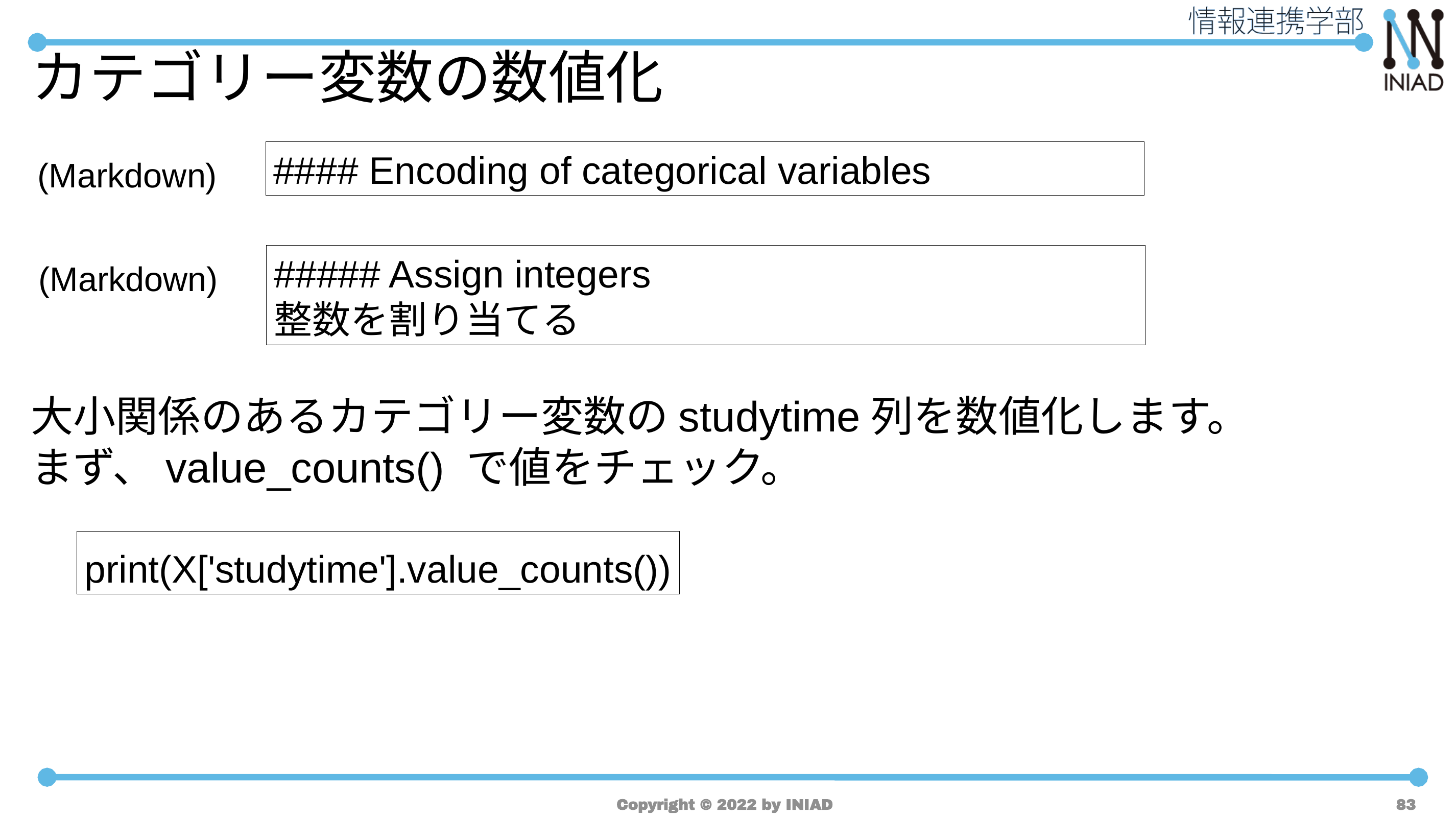

# カテゴリー変数の数値化
#### Encoding of categorical variables
(Markdown)
##### Assign integers
整数を割り当てる
(Markdown)
大小関係のあるカテゴリー変数のstudytime列を数値化します。
まず、value_counts() で値をチェック。
print(X['studytime'].value_counts())
Copyright © 2022 by INIAD
83